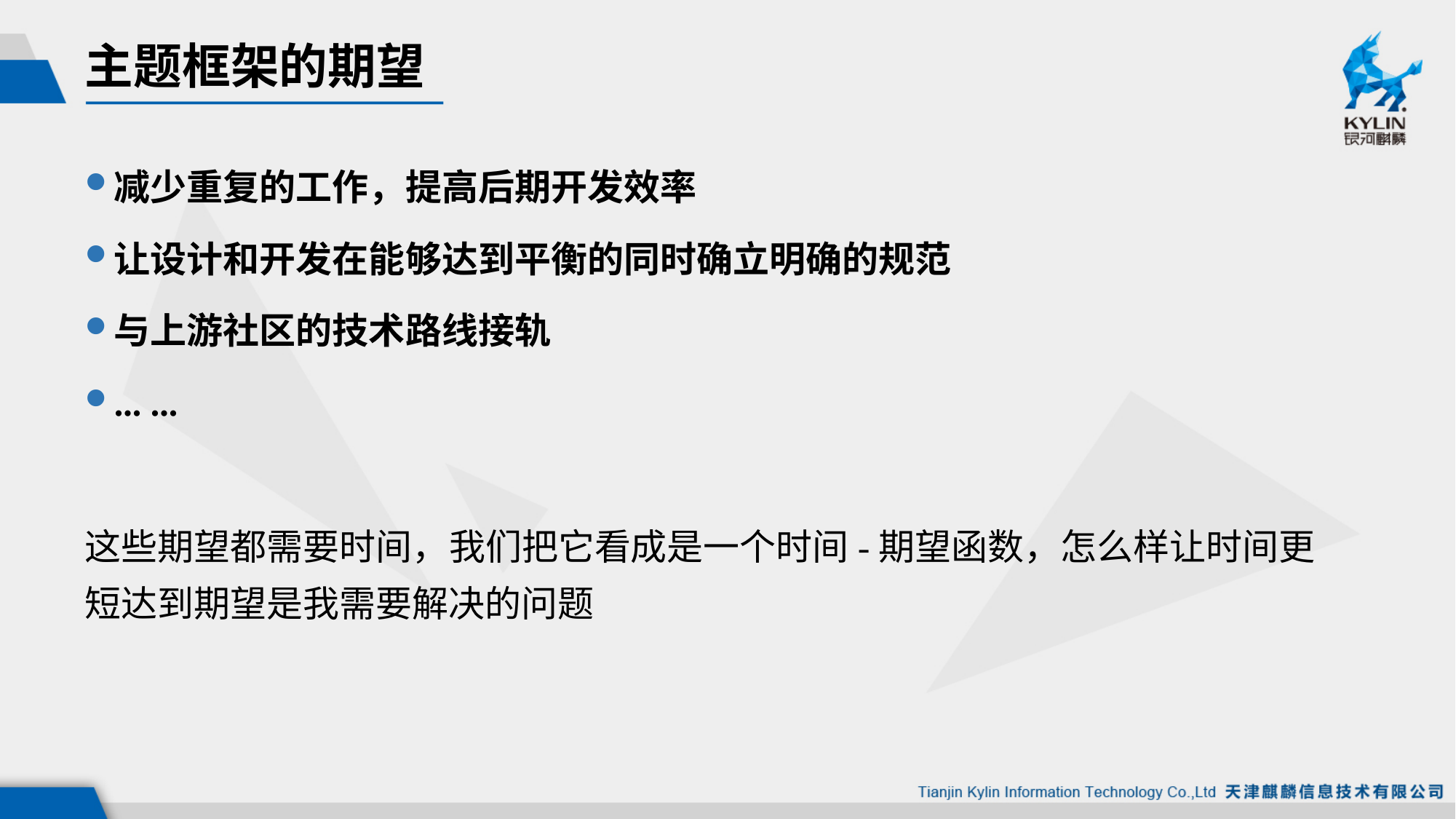

# 主题框架的期望
减少重复的工作，提高后期开发效率
让设计和开发在能够达到平衡的同时确立明确的规范
与上游社区的技术路线接轨
... ...

这些期望都需要时间，我们把它看成是一个时间-期望函数，怎么样让时间更短达到期望是我需要解决的问题